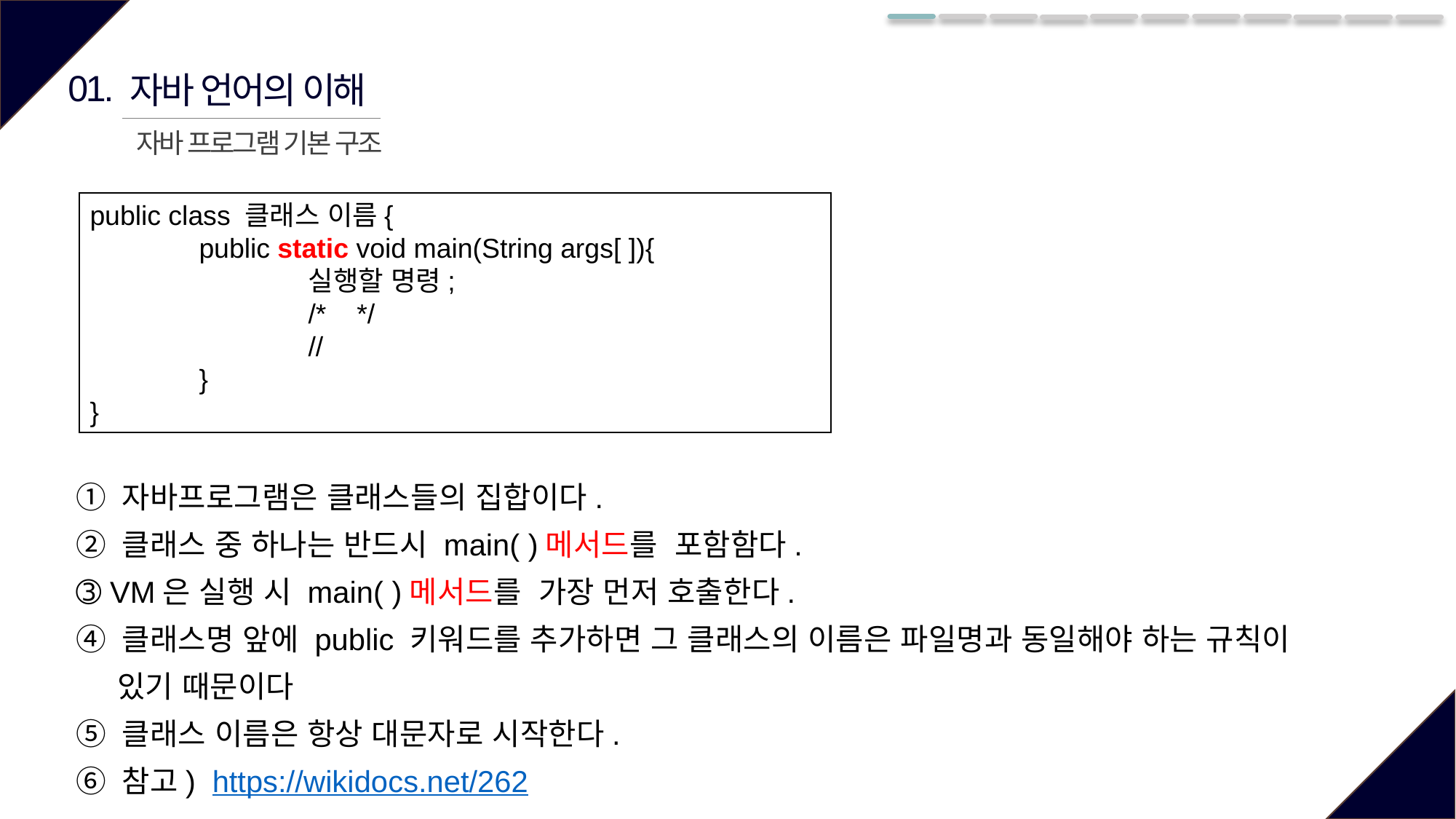

01.
자바 언어의 이해
자바 프로그램 기본 구조
public class 클래스 이름{
	public static void main(String args[ ]){
		실행할 명령;
		/*    */
		//
	}
}
➀ 자바프로그램은 클래스들의 집합이다.
➁ 클래스 중 하나는 반드시 main( )메서드를  포함함다.
➂ VM은 실행 시 main( )메서드를  가장 먼저 호출한다.
➃ 클래스명 앞에 public 키워드를 추가하면 그 클래스의 이름은 파일명과 동일해야 하는 규칙이
    있기 때문이다
➄ 클래스 이름은 항상 대문자로 시작한다.
➅ 참고)  https://wikidocs.net/262